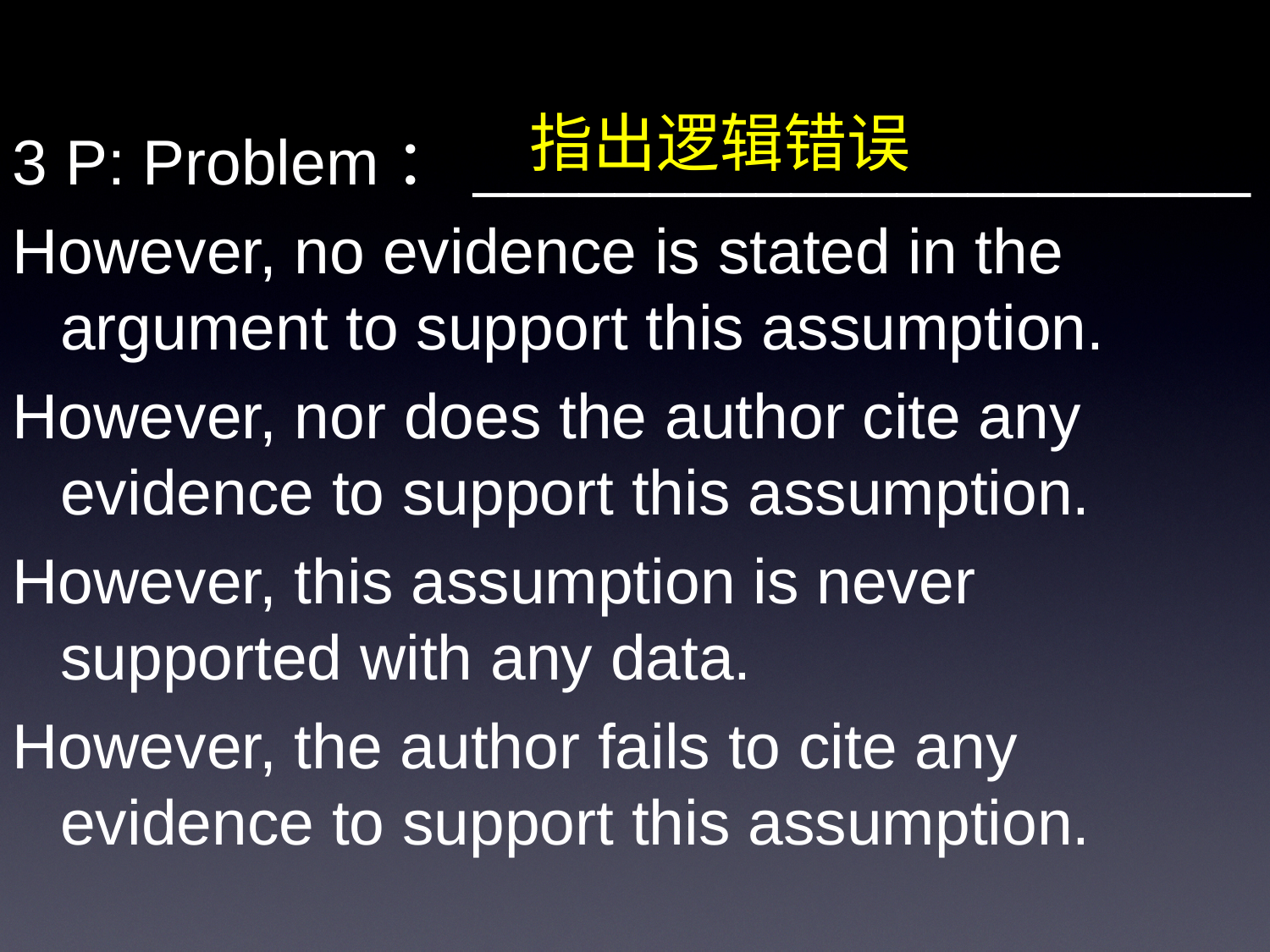

3 P: Problem：______________________
However, no evidence is stated in the argument to support this assumption.
However, nor does the author cite any evidence to support this assumption.
However, this assumption is never supported with any data.
However, the author fails to cite any evidence to support this assumption.
指出逻辑错误